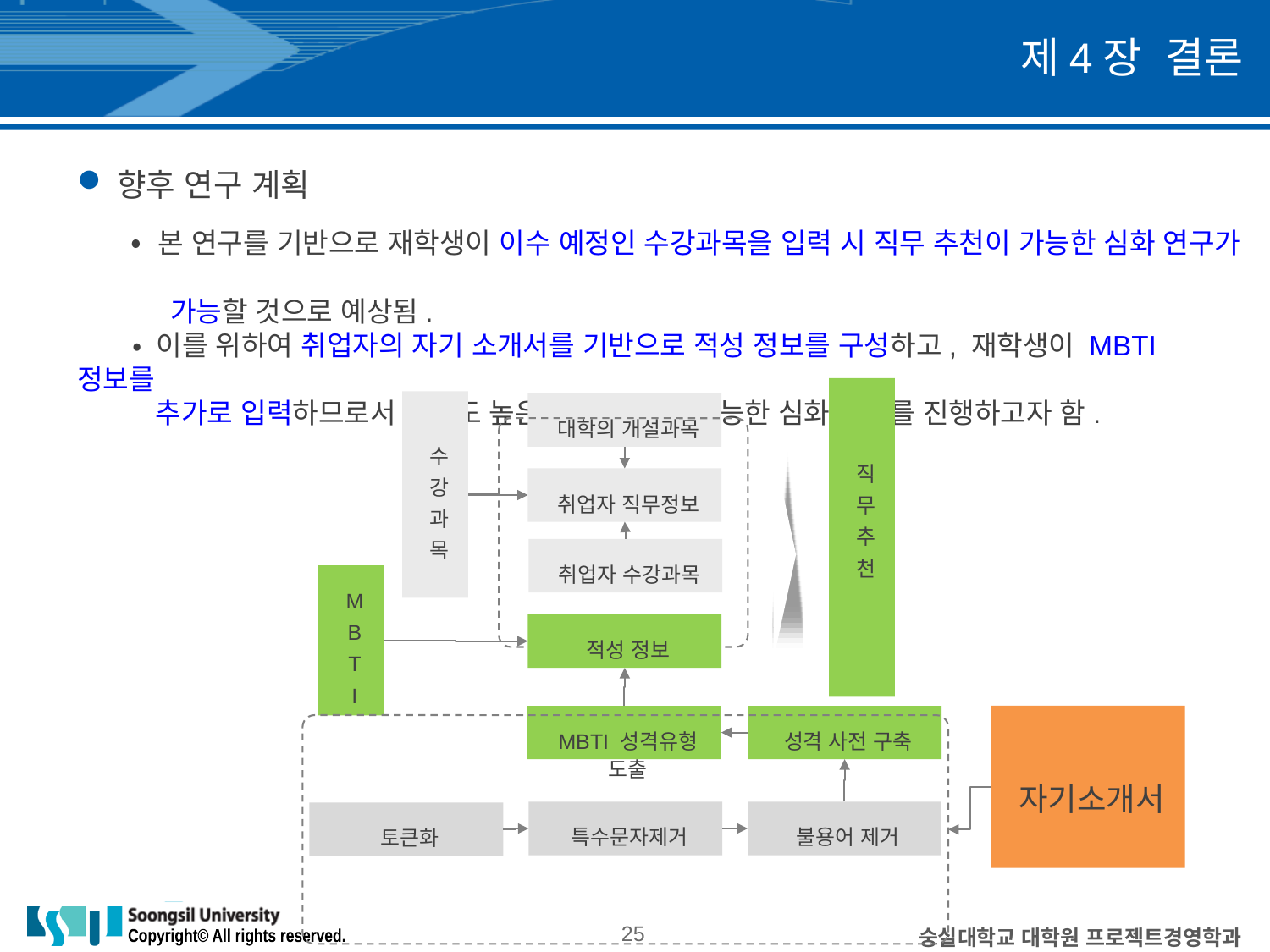

제4장  결론
향후 연구 계획

      • 본 연구를 기반으로 재학생이 이수 예정인 수강과목을 입력 시 직무 추천이 가능한 심화 연구가
           가능할 것으로 예상됨.
       • 이를 위하여 취업자의 자기 소개서를 기반으로 적성 정보를 구성하고, 재학생이 MBTI 정보를
          추가로 입력하므로서 완성도 높은 직무 추천이 가능한 심화 연구를 진행하고자 함.

직
무
추
천

수
강
과
목
대학의 개설과목
취업자 직무정보

취업자 수강과목
M
B
T
I
적성 정보
자기소개서
MBTI 성격유형 도출
성격 사전 구축

특수문자제거
불용어 제거
토큰화